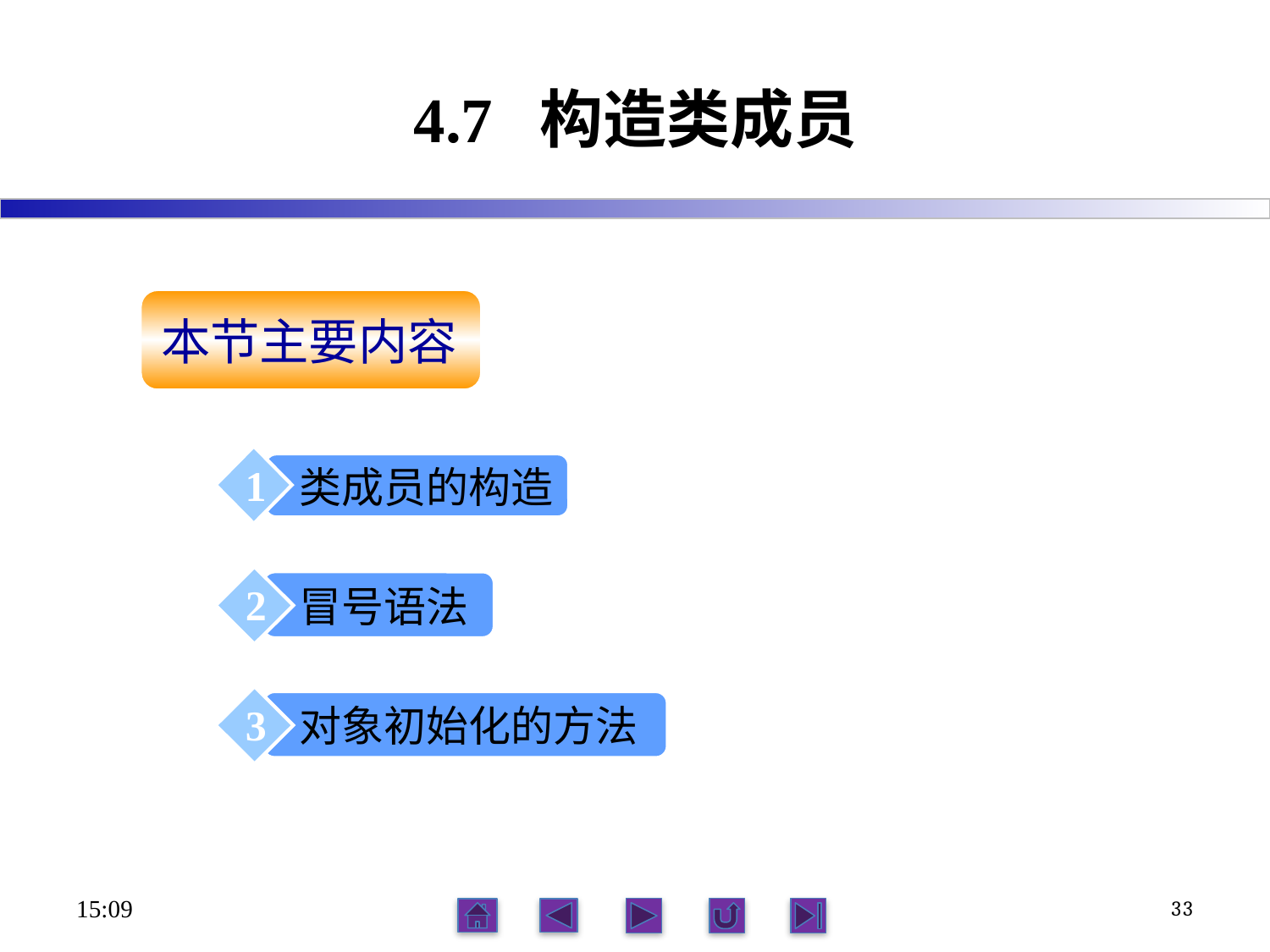

# 4.7  构造类成员

本节主要内容

类成员的构造
1

2

冒号语法

3

对象初始化的方法
15:09
33